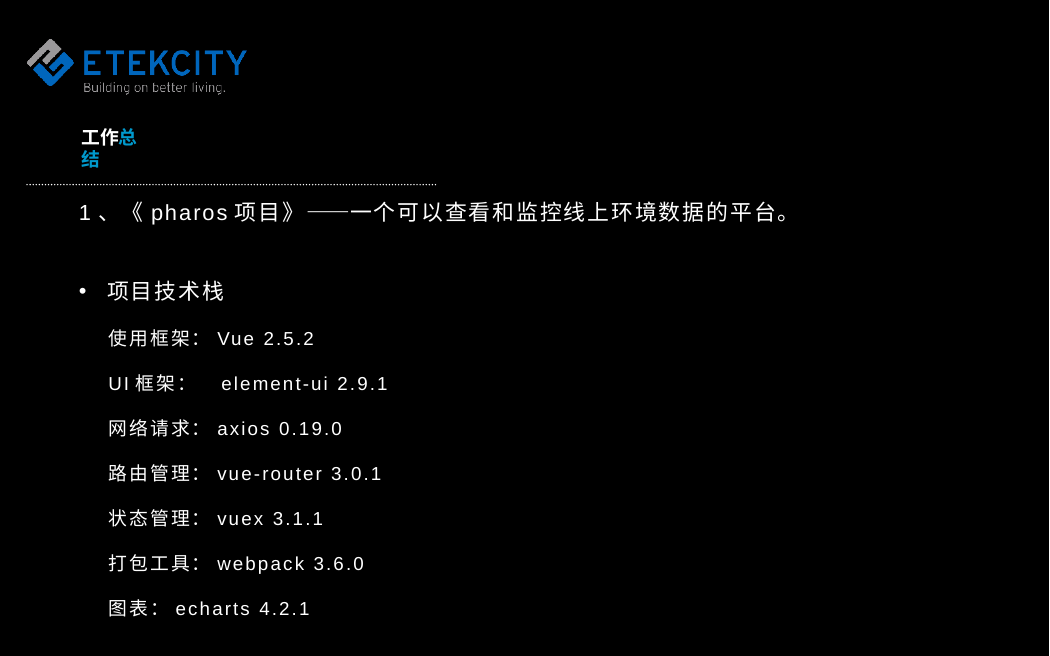

工作总结

1、《pharos项目》——一个可以查看和监控线上环境数据的平台。

项目技术栈
    使用框架：Vue 2.5.2
    UI框架：   element-ui 2.9.1
    网络请求：axios 0.19.0
    路由管理：vue-router 3.0.1
    状态管理：vuex 3.1.1
    打包工具：webpack 3.6.0
    图表：echarts 4.2.1
({x} = {x: 1});